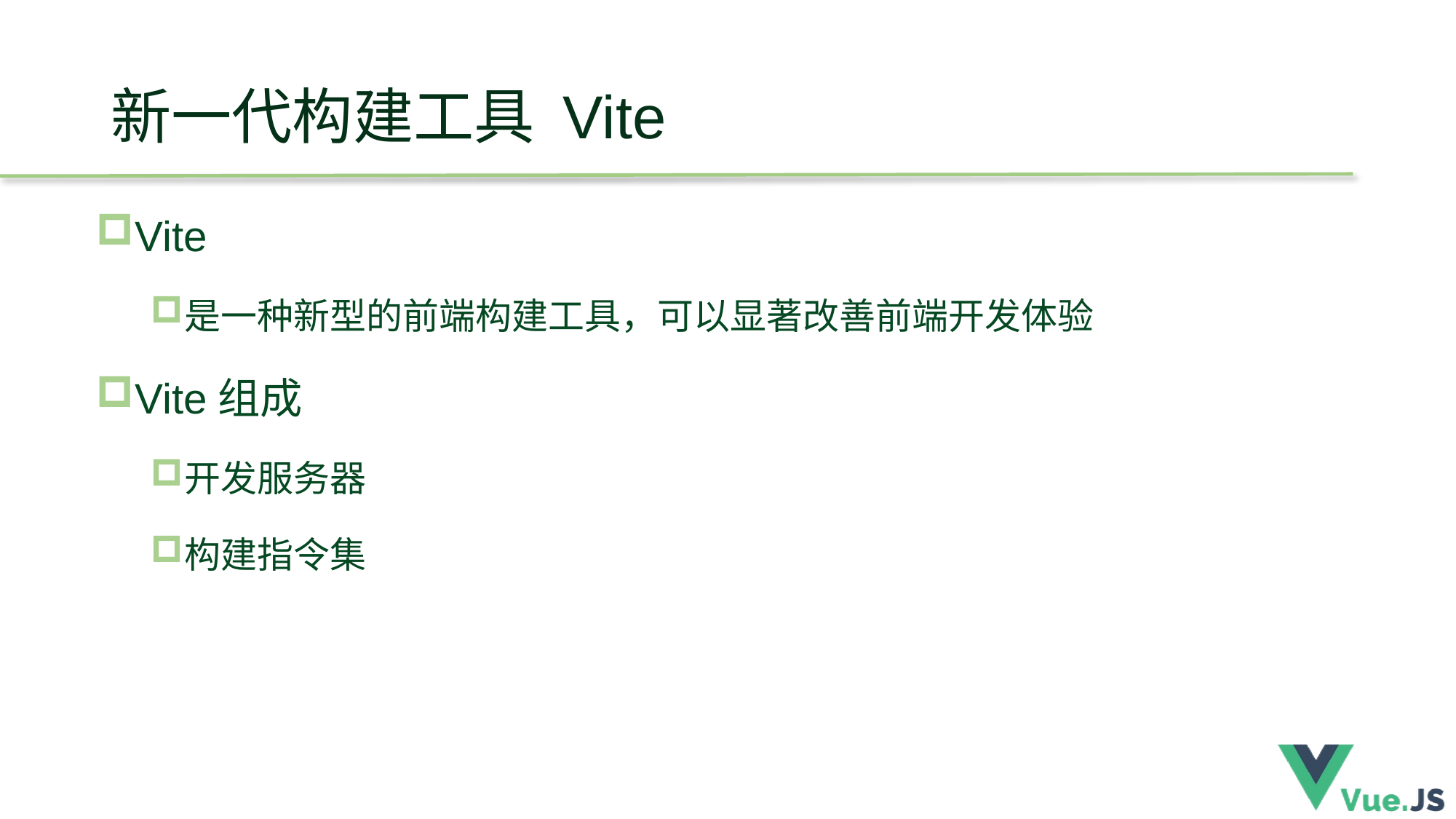

# 新一代构建工具 Vite
Vite
是一种新型的前端构建工具，可以显著改善前端开发体验
Vite组成
开发服务器
构建指令集